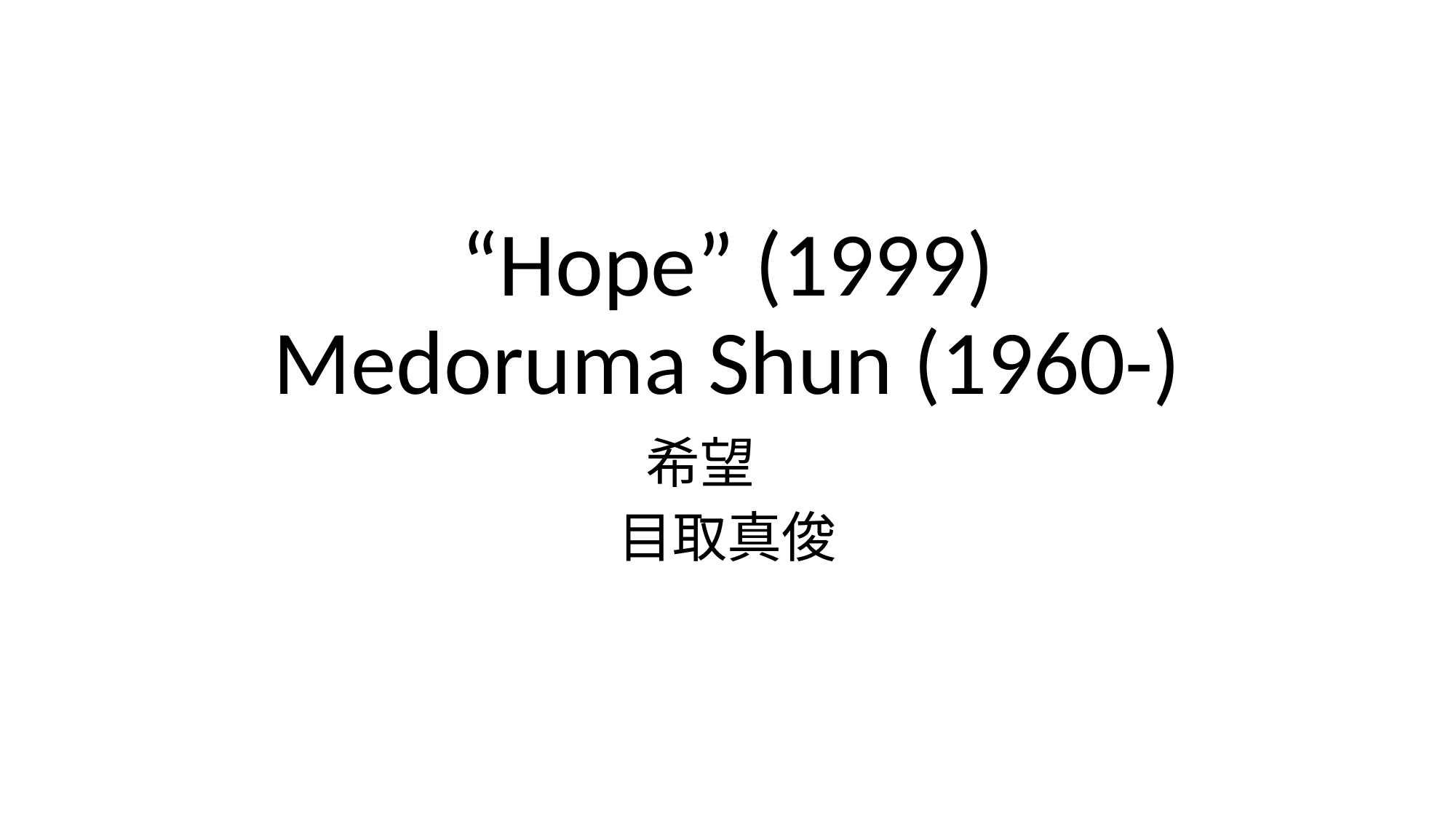

# “Hope” (1999) Medoruma Shun (1960-)
希望
目取真俊